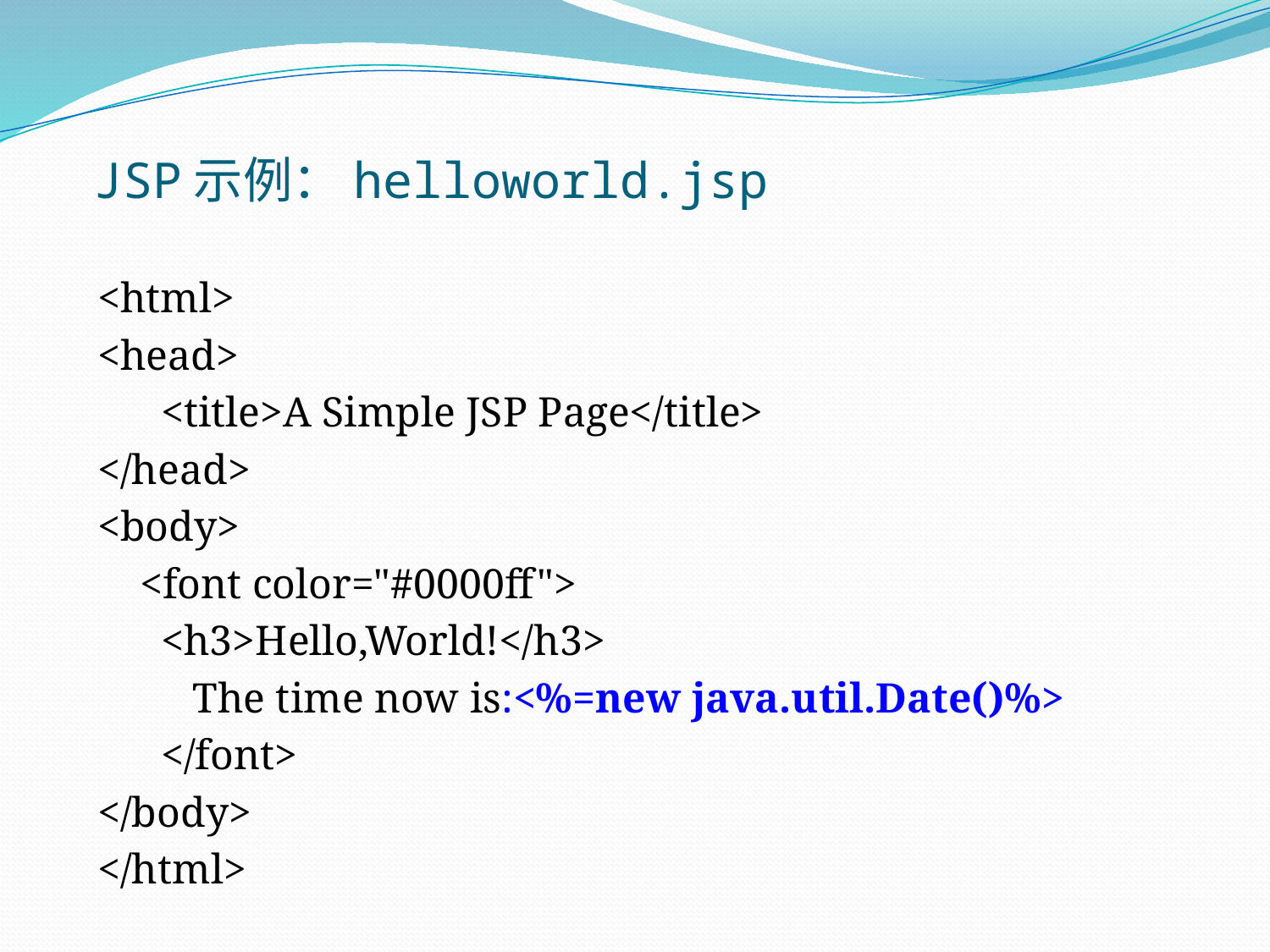

# JSP示例：helloworld.jsp
<html>
<head>
      <title>A Simple JSP Page</title>
</head>
<body>
    <font color="#0000ff">
      <h3>Hello,World!</h3>
         The time now is:<%=new java.util.Date()%>
      </font>
</body>
</html>